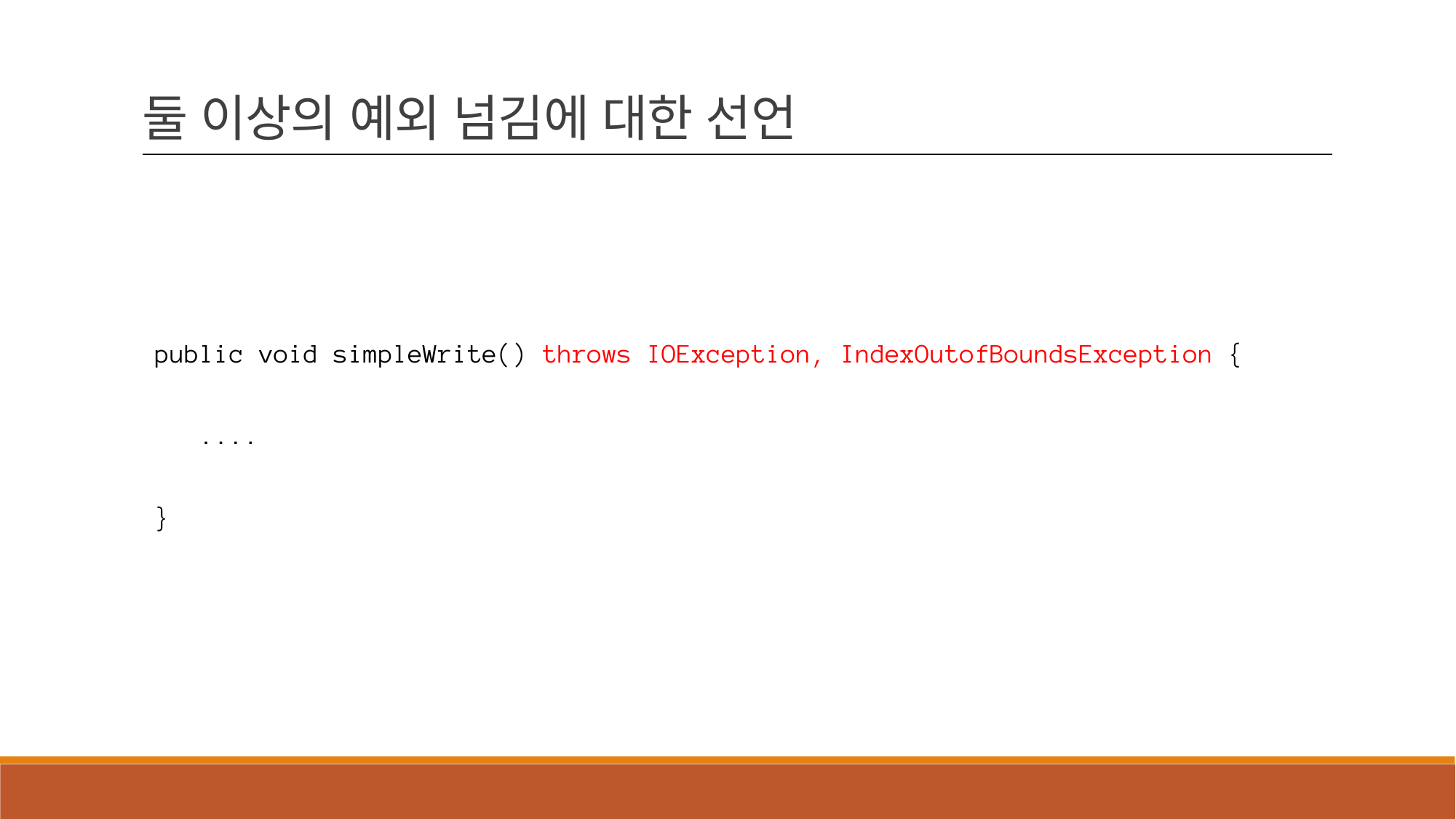

둘 이상의 예외 넘김에 대한 선언
public void simpleWrite() throws IOException, IndexOutofBoundsException {
   ....
}